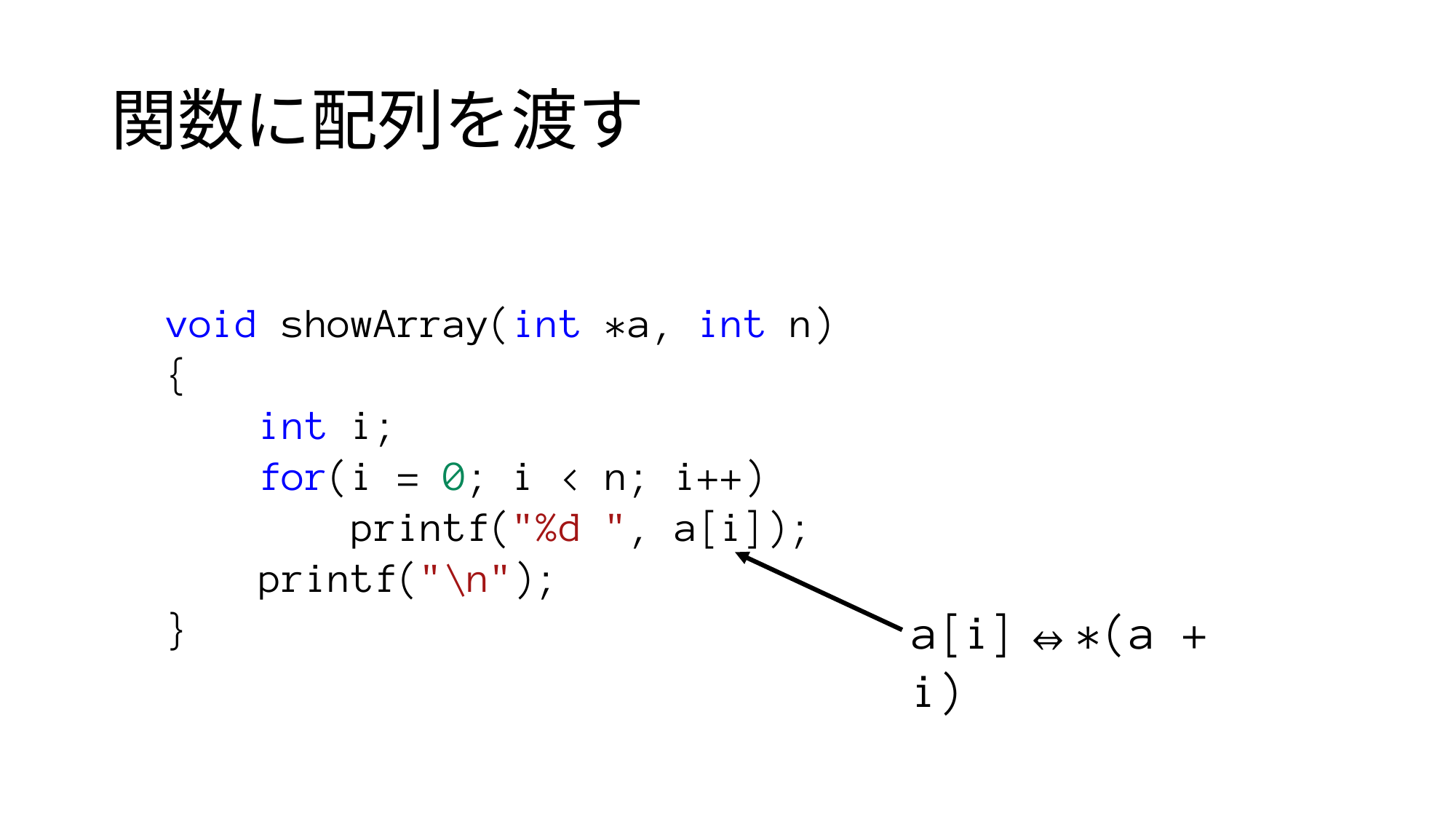

# 関数に配列を渡す
void showArray(int *a, int n)
{
    int i;
    for(i = 0; i < n; i++)
        printf("%d ", a[i]);
    printf("\n");
}
a[i]⇔*(a + i)